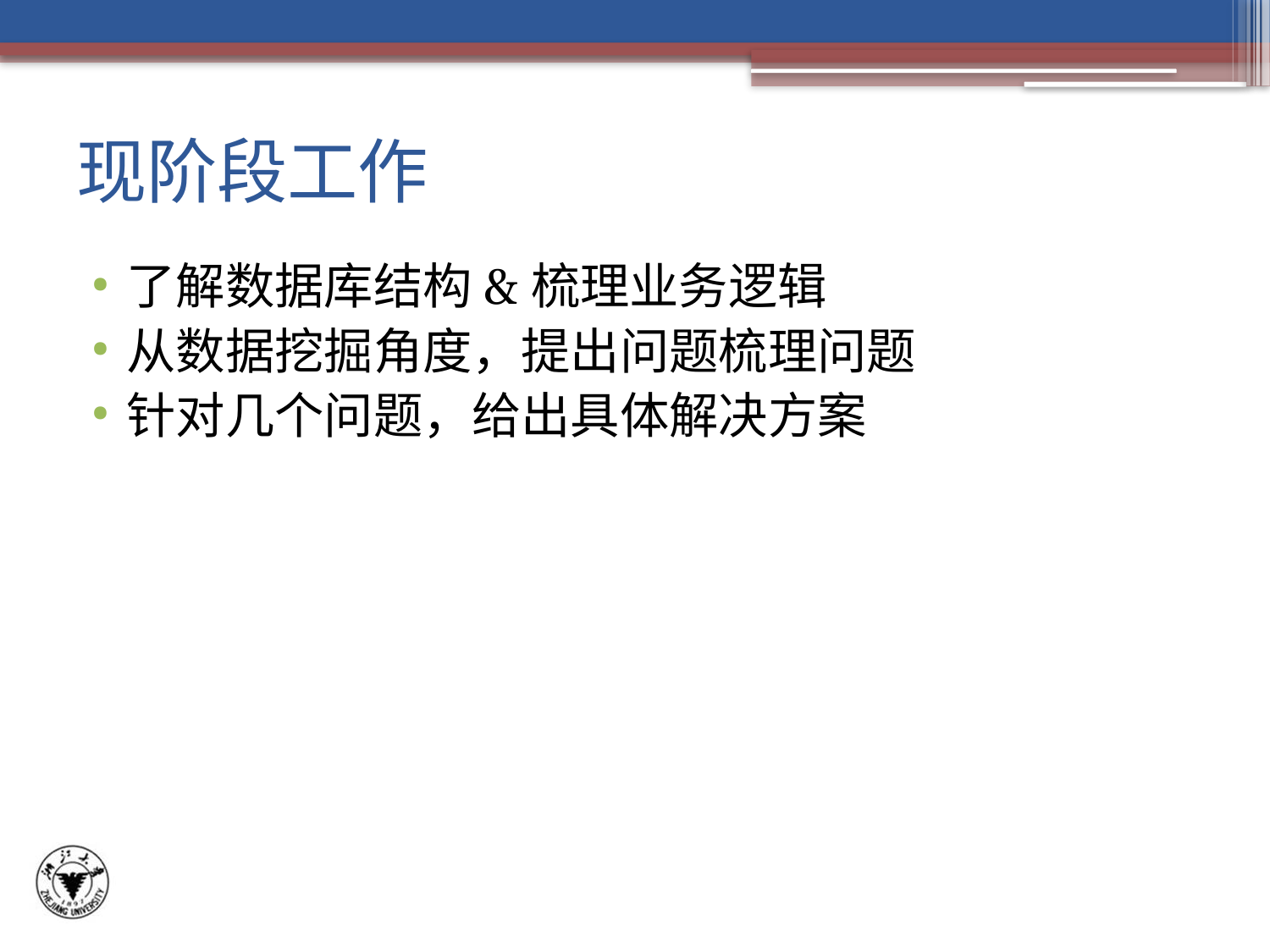

# 现阶段工作
了解数据库结构&梳理业务逻辑
从数据挖掘角度，提出问题梳理问题
针对几个问题，给出具体解决方案